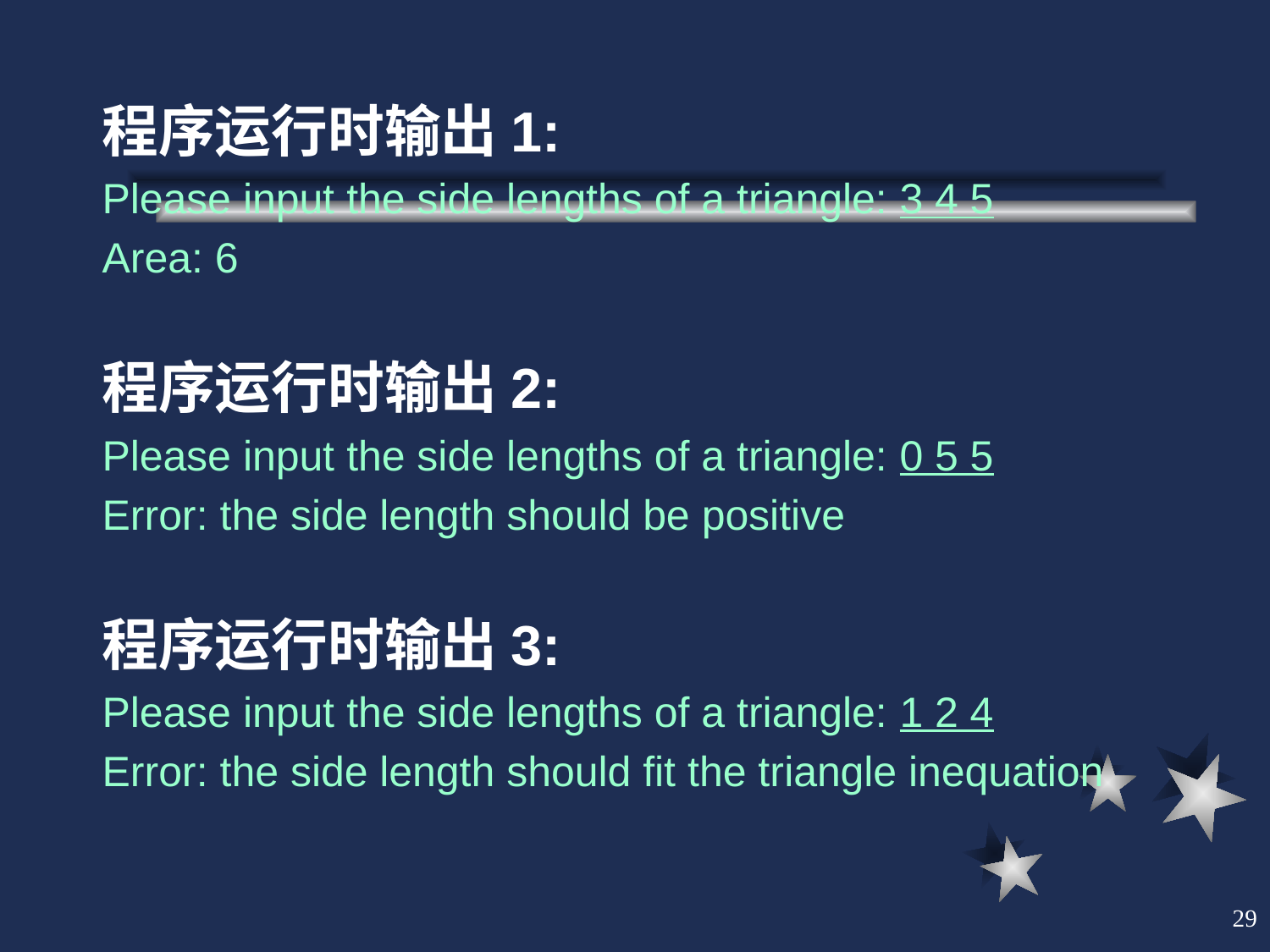

程序运行时输出1:
Please input the side lengths of a triangle: 3 4 5
Area: 6

程序运行时输出2:
Please input the side lengths of a triangle: 0 5 5
Error: the side length should be positive

程序运行时输出3:
Please input the side lengths of a triangle: 1 2 4
Error: the side length should fit the triangle inequation
29